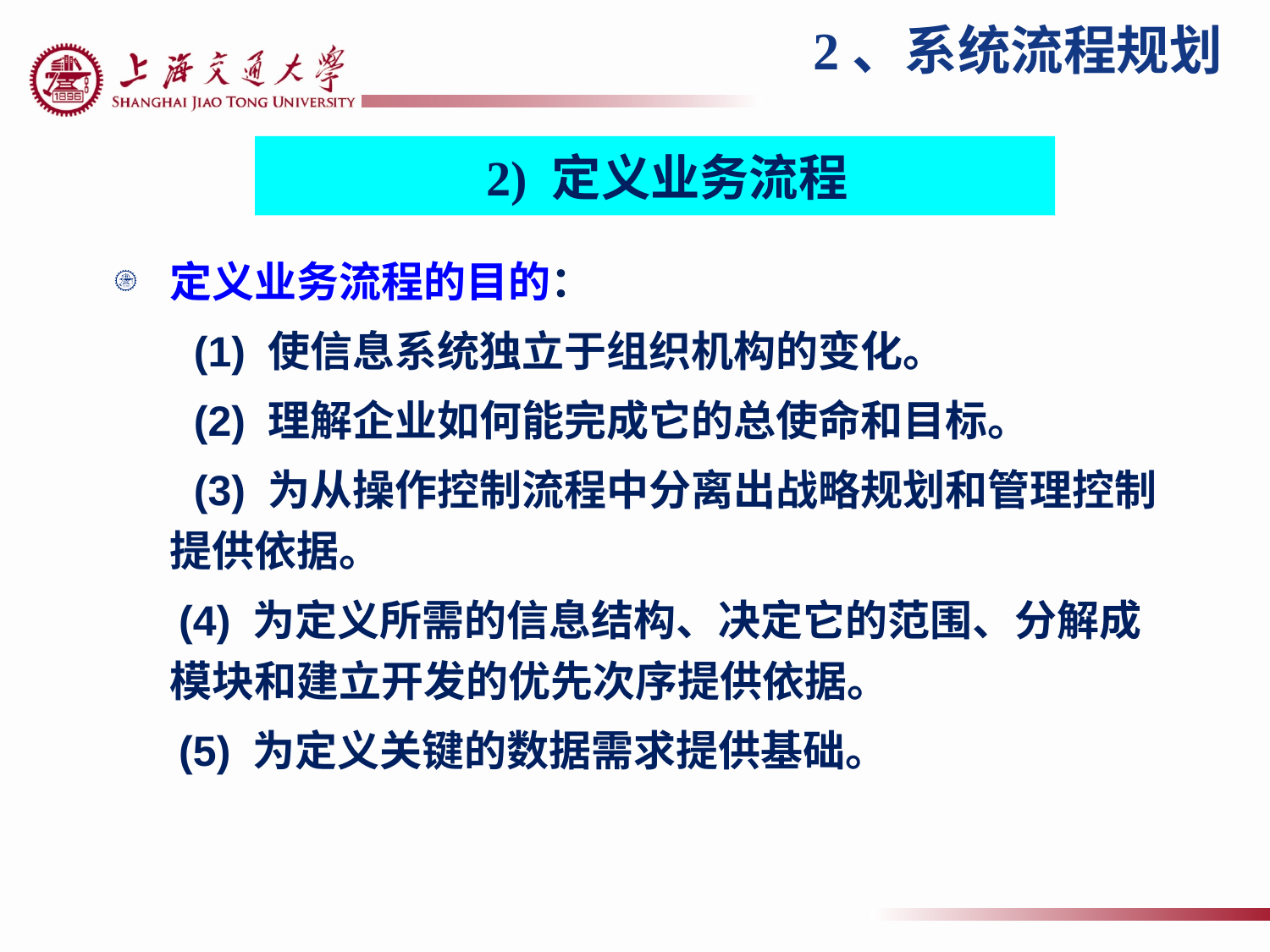

2、系统流程规划
  2) 定义业务流程

定义业务流程的目的：
	  (1) 使信息系统独立于组织机构的变化。
	  (2) 理解企业如何能完成它的总使命和目标。
	  (3) 为从操作控制流程中分离出战略规划和管理控制提供依据。
      (4) 为定义所需的信息结构、决定它的范围、分解成模块和建立开发的优先次序提供依据。
      (5) 为定义关键的数据需求提供基础。